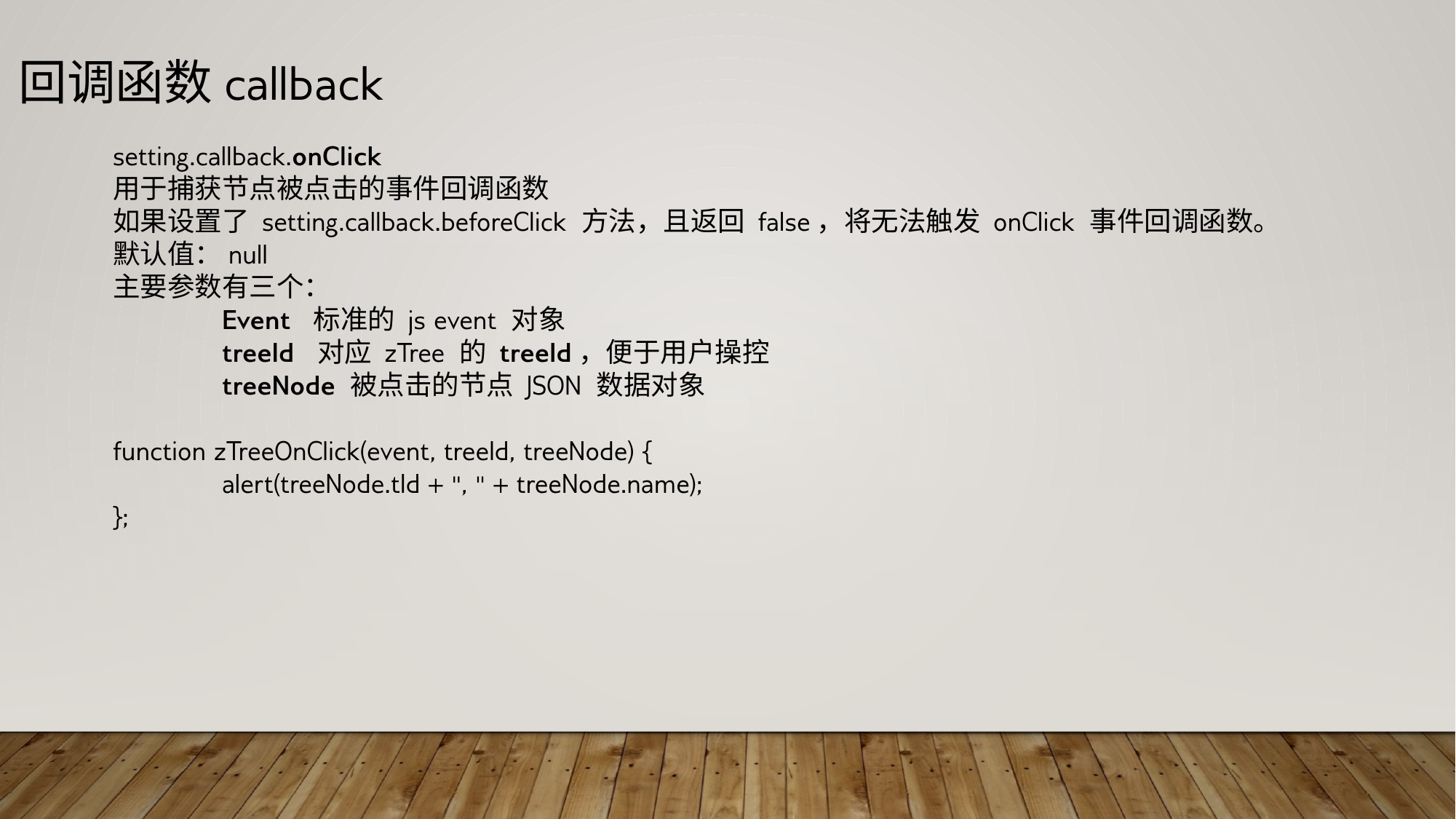

回调函数callback
setting.callback.onClick
用于捕获节点被点击的事件回调函数
如果设置了 setting.callback.beforeClick 方法，且返回 false，将无法触发 onClick 事件回调函数。
默认值：null
主要参数有三个：
	Event  标准的 js event 对象
	treeId  对应 zTree 的 treeId，便于用户操控
	treeNode 被点击的节点 JSON 数据对象

function zTreeOnClick(event, treeId, treeNode) {
 	alert(treeNode.tId + ", " + treeNode.name);
};